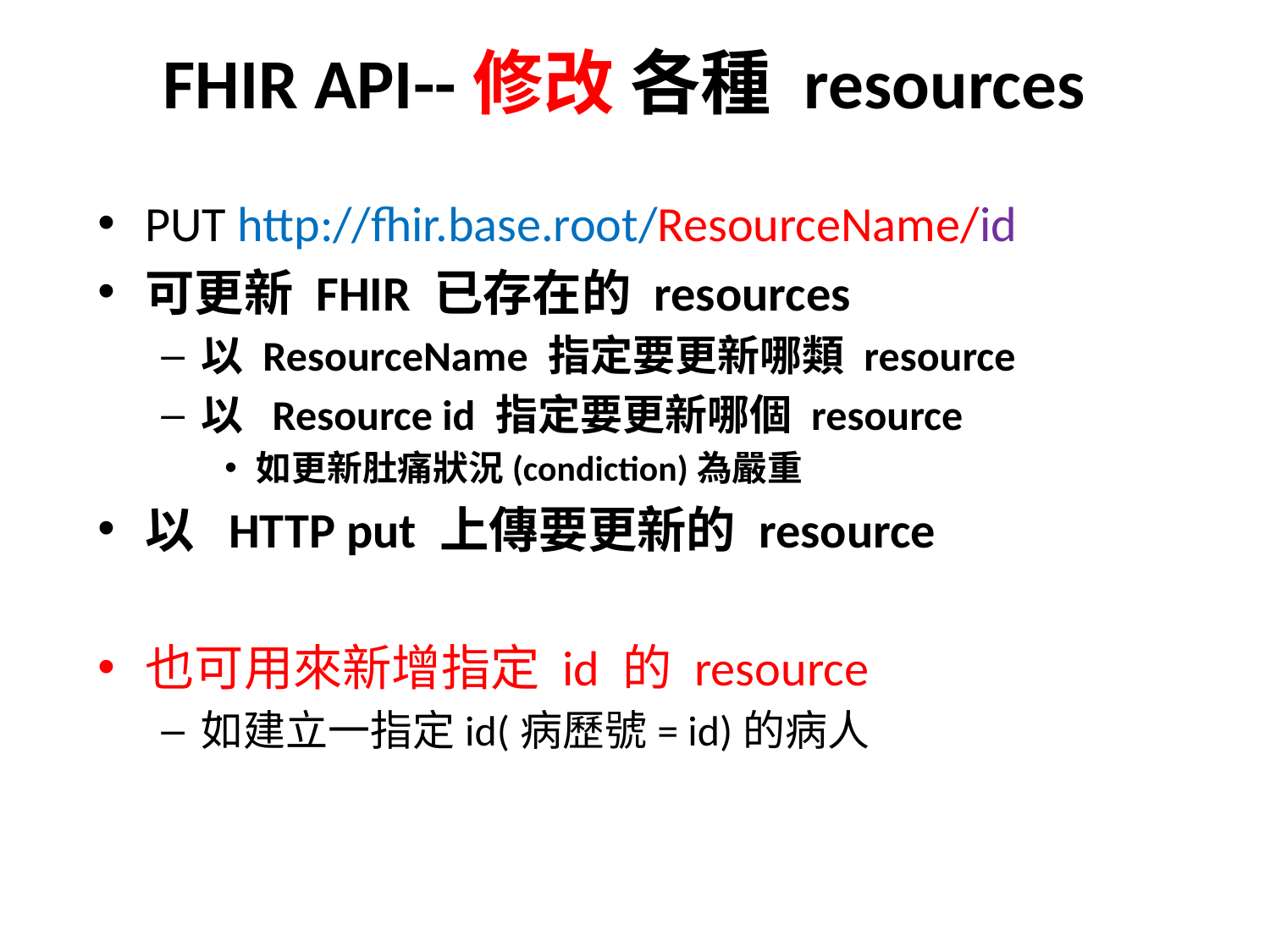

# FHIR API--修改 各種 resources
PUT http://fhir.base.root/ResourceName/id
可更新 FHIR 已存在的 resources
以 ResourceName 指定要更新哪類 resource
以  Resource id 指定要更新哪個 resource
如更新肚痛狀況(condiction)為嚴重
以  HTTP put 上傳要更新的 resource

也可用來新增指定 id 的 resource
如建立一指定id(病歷號= id)的病人